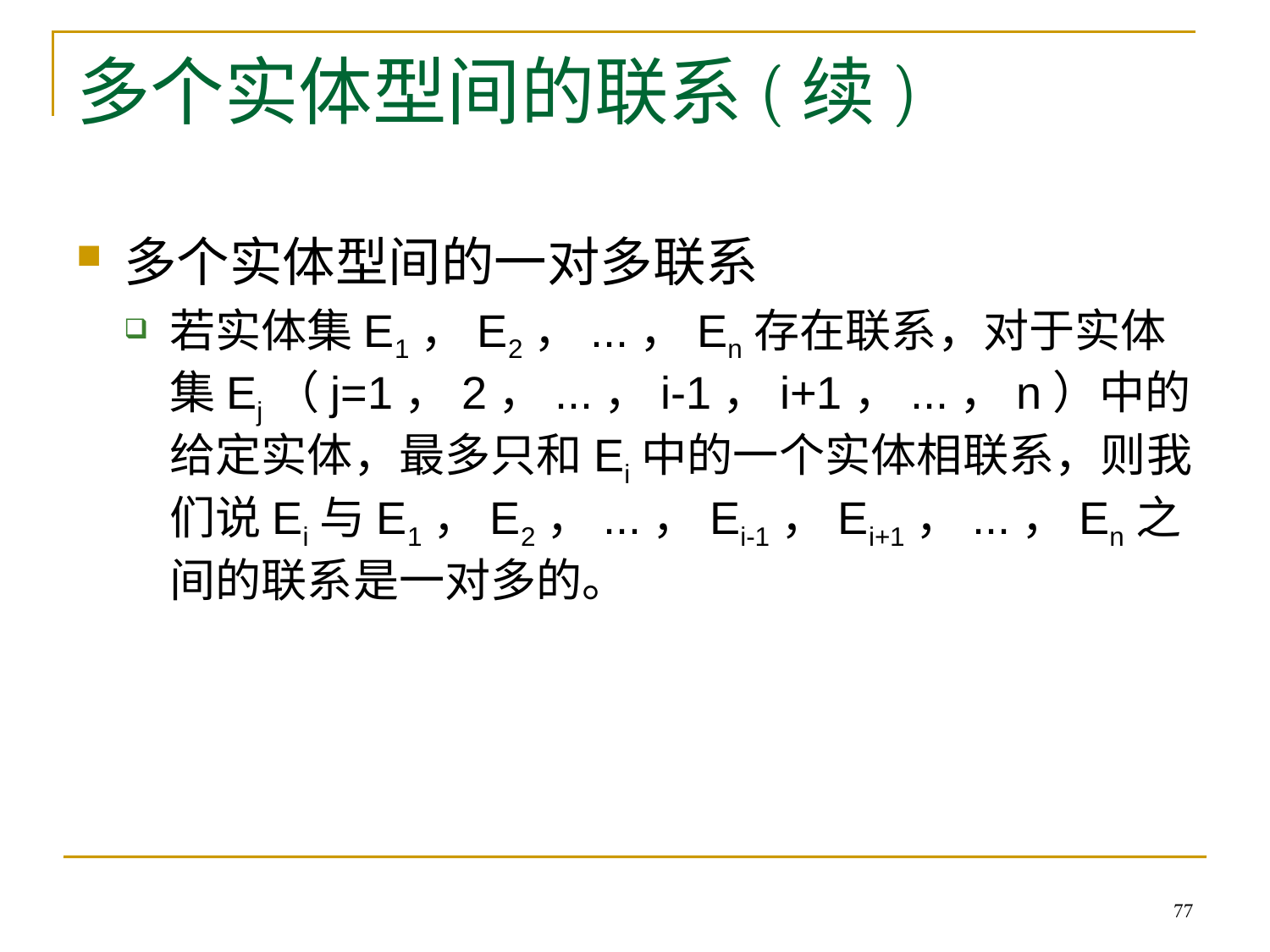

# 多个实体型间的联系(续)
多个实体型间的一对多联系
若实体集E1，E2，...，En存在联系，对于实体集Ej（j=1，2，...，i-1，i+1，...，n）中的给定实体，最多只和Ei中的一个实体相联系，则我们说Ei与E1，E2，...，Ei-1，Ei+1，...，En之间的联系是一对多的。

77